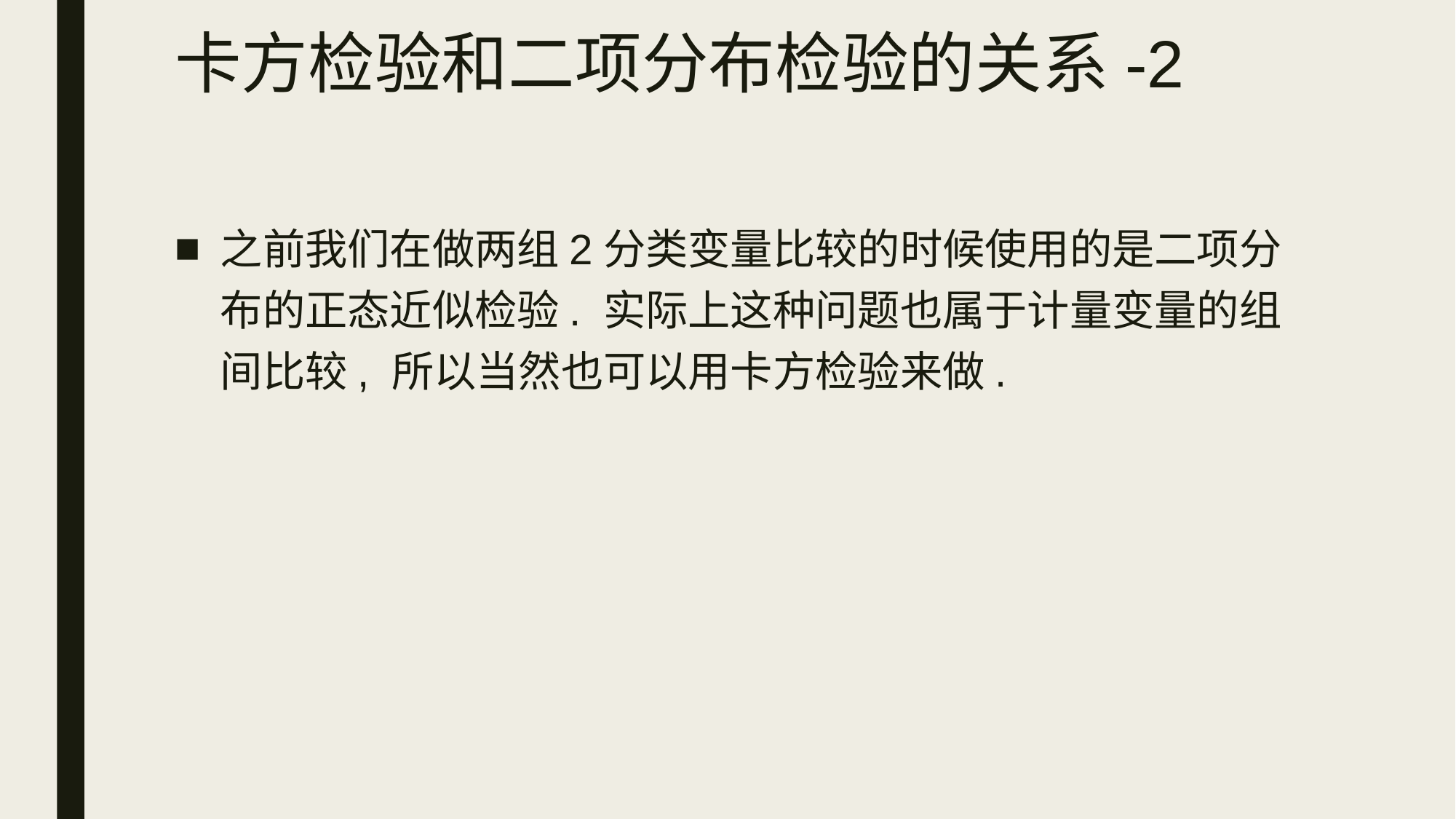

# 卡方检验和二项分布检验的关系-2
之前我们在做两组2分类变量比较的时候使用的是二项分布的正态近似检验. 实际上这种问题也属于计量变量的组间比较, 所以当然也可以用卡方检验来做.